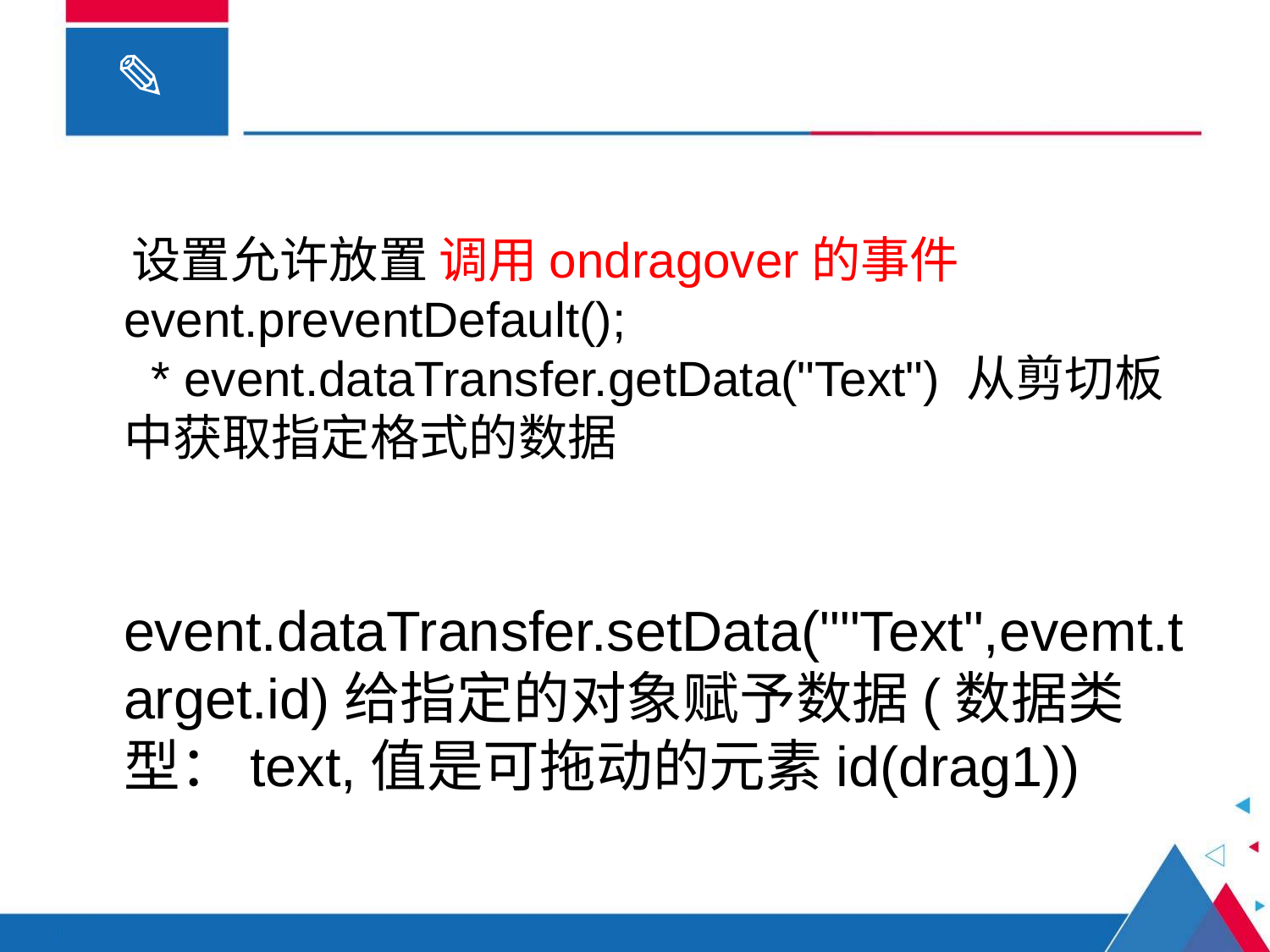

#
    设置允许放置 调用ondragover的事件event.preventDefault();
  * event.dataTransfer.getData("Text") 从剪切板中获取指定格式的数据
  event.dataTransfer.setData(""Text",evemt.target.id)给指定的对象赋予数据(数据类型：text,值是可拖动的元素id(drag1))